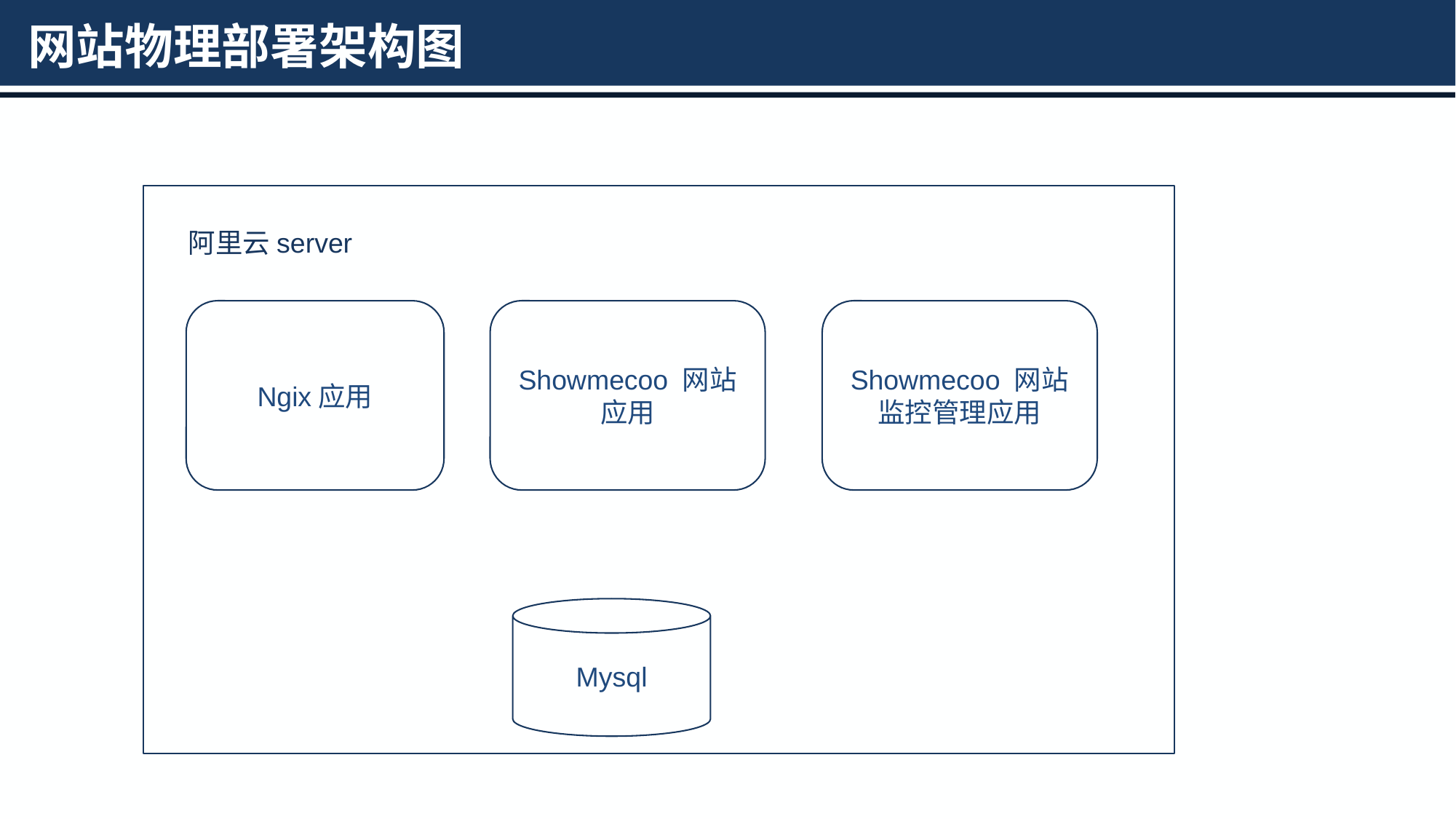

# 网站物理部署架构图

阿里云server
Ngix应用
Showmecoo 网站应用
Showmecoo 网站监控管理应用
Mysql